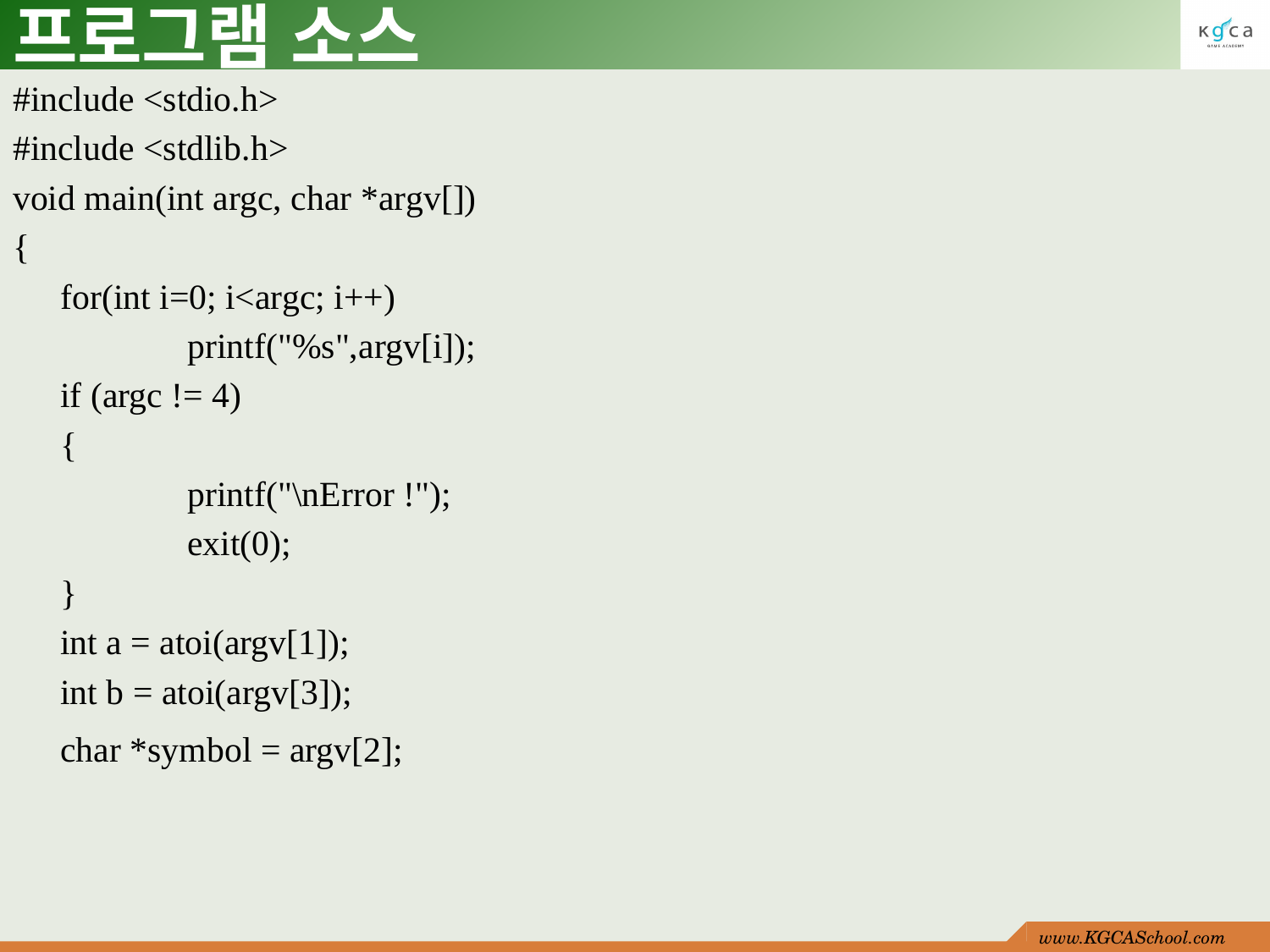

# 프로그램 소스
#include <stdio.h>
#include <stdlib.h>
void main(int argc, char *argv[])
{
	for(int i=0; i<argc; i++)
		printf("%s",argv[i]);
	if (argc != 4)
	{
		printf("\nError !");
		exit(0);
	}
	int a = atoi(argv[1]);
	int b = atoi(argv[3]);
	char *symbol = argv[2];